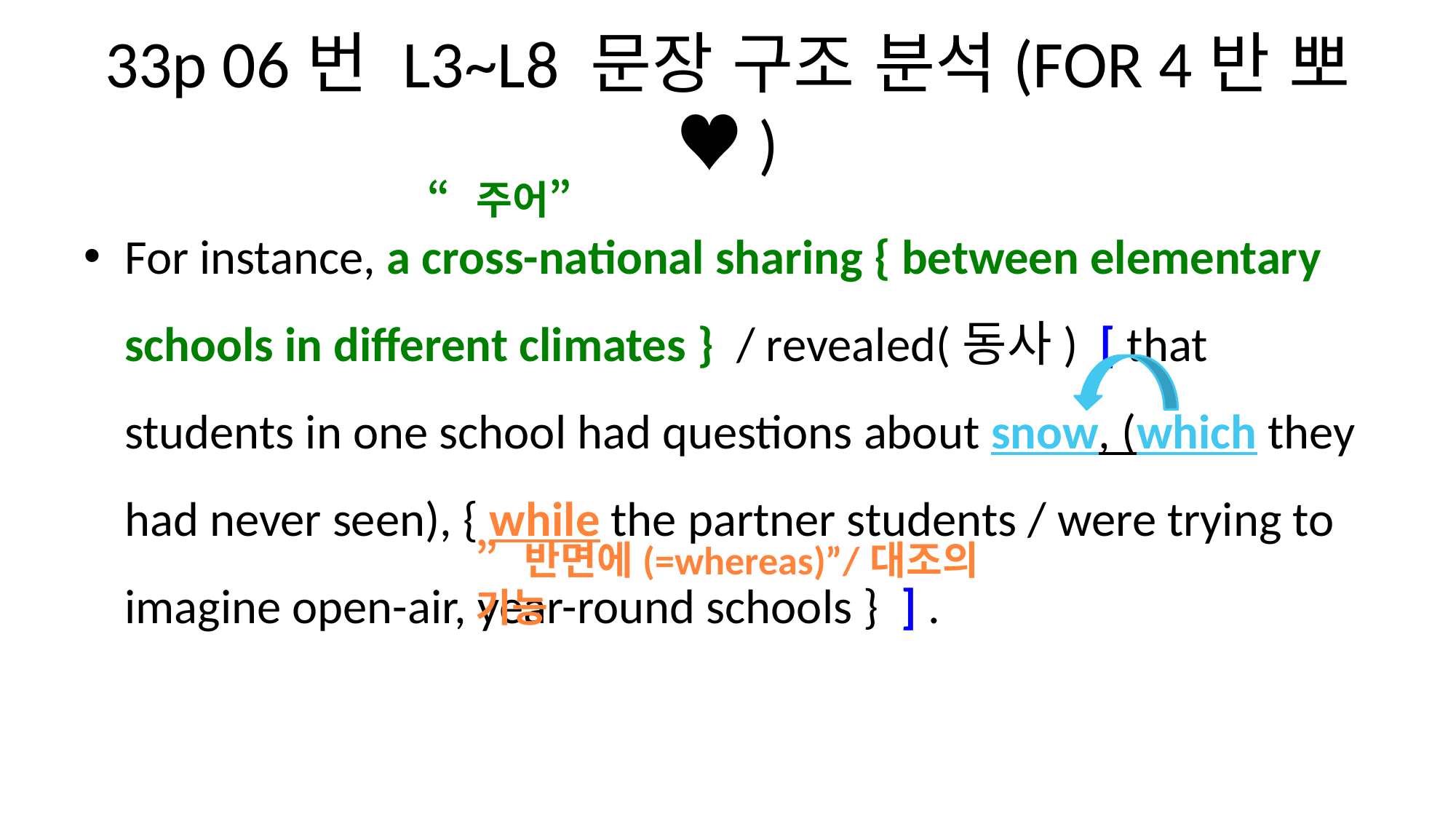

# 33p 06번 L3~L8 문장 구조 분석(FOR 4반 뽀♥)
“주어”
For instance, a cross-national sharing { between elementary schools in different climates }  / revealed(동사)  [ that students in one school had questions about snow, (which they had never seen), { while the partner students / were trying to imagine open-air, year-round schools }  ] .

”반면에(=whereas)”/대조의 기능